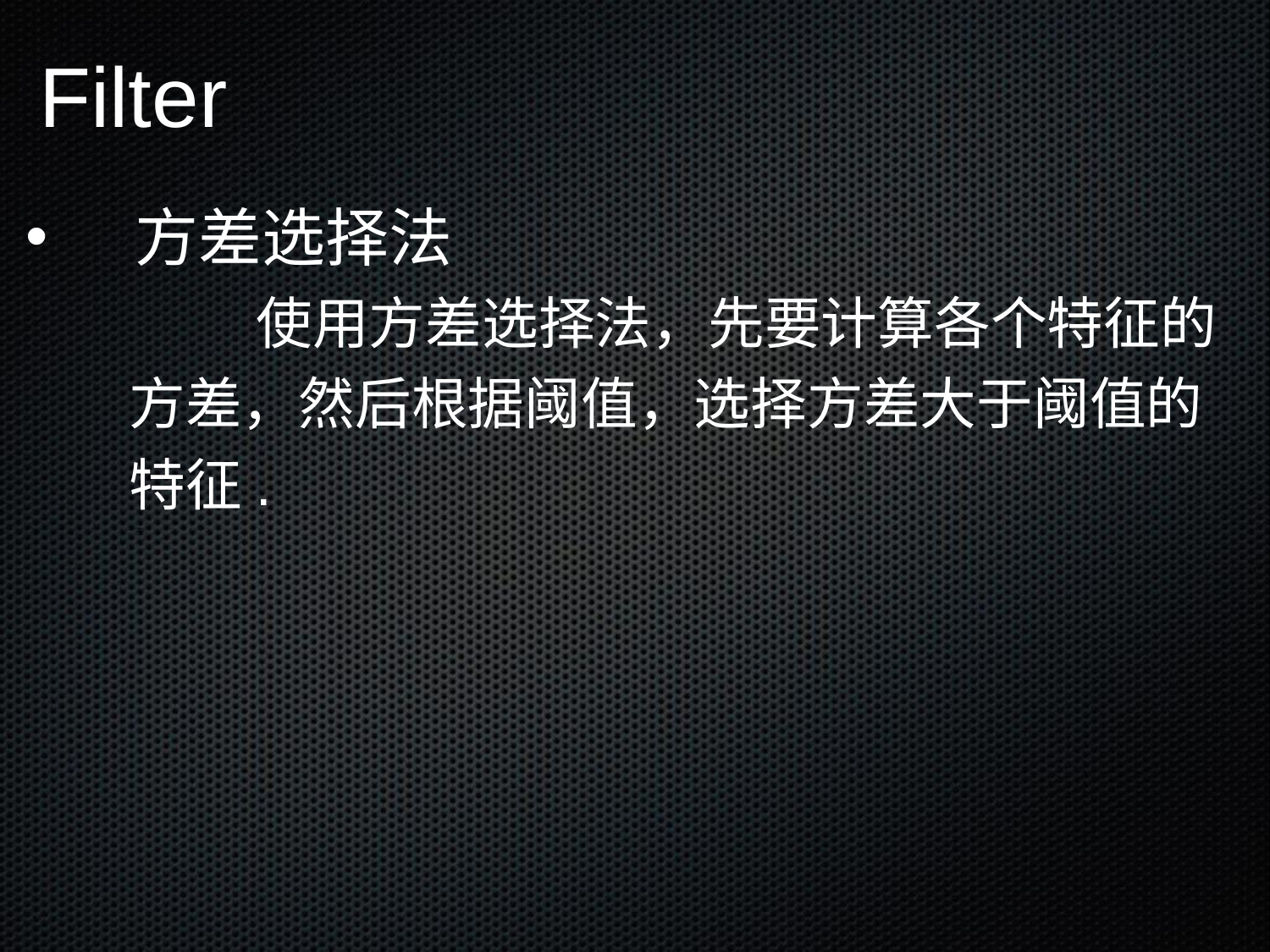

Filter
 方差选择法
	使用方差选择法，先要计算各个特征的方差，然后根据阈值，选择方差大于阈值的特征.